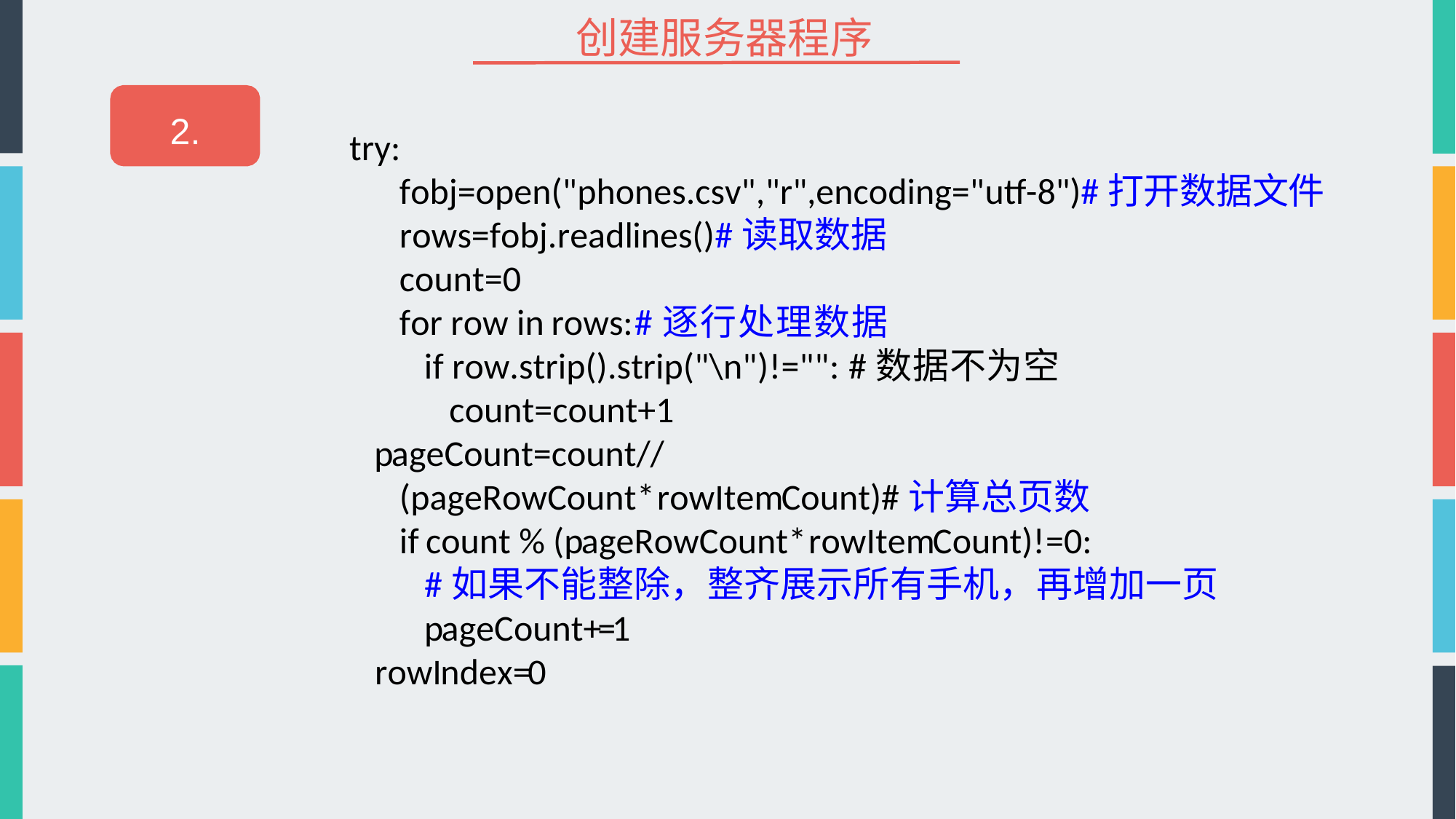

# 创建服务器程序

2.
try:
fobj=open("phones.csv","r",encoding="utf-8")#打开数据文件
rows=fobj.readlines()#读取数据
count=0
for row in rows:#逐行处理数据
if row.strip().strip("\n")!="": #数据不为空
	count=count+1
pageCount=count//(pageRowCount*rowItemCount)#计算总页数
if count % (pageRowCount*rowItemCount)!=0:
	#如果不能整除，整齐展示所有手机，再增加一页
	pageCount+=1
rowIndex=0